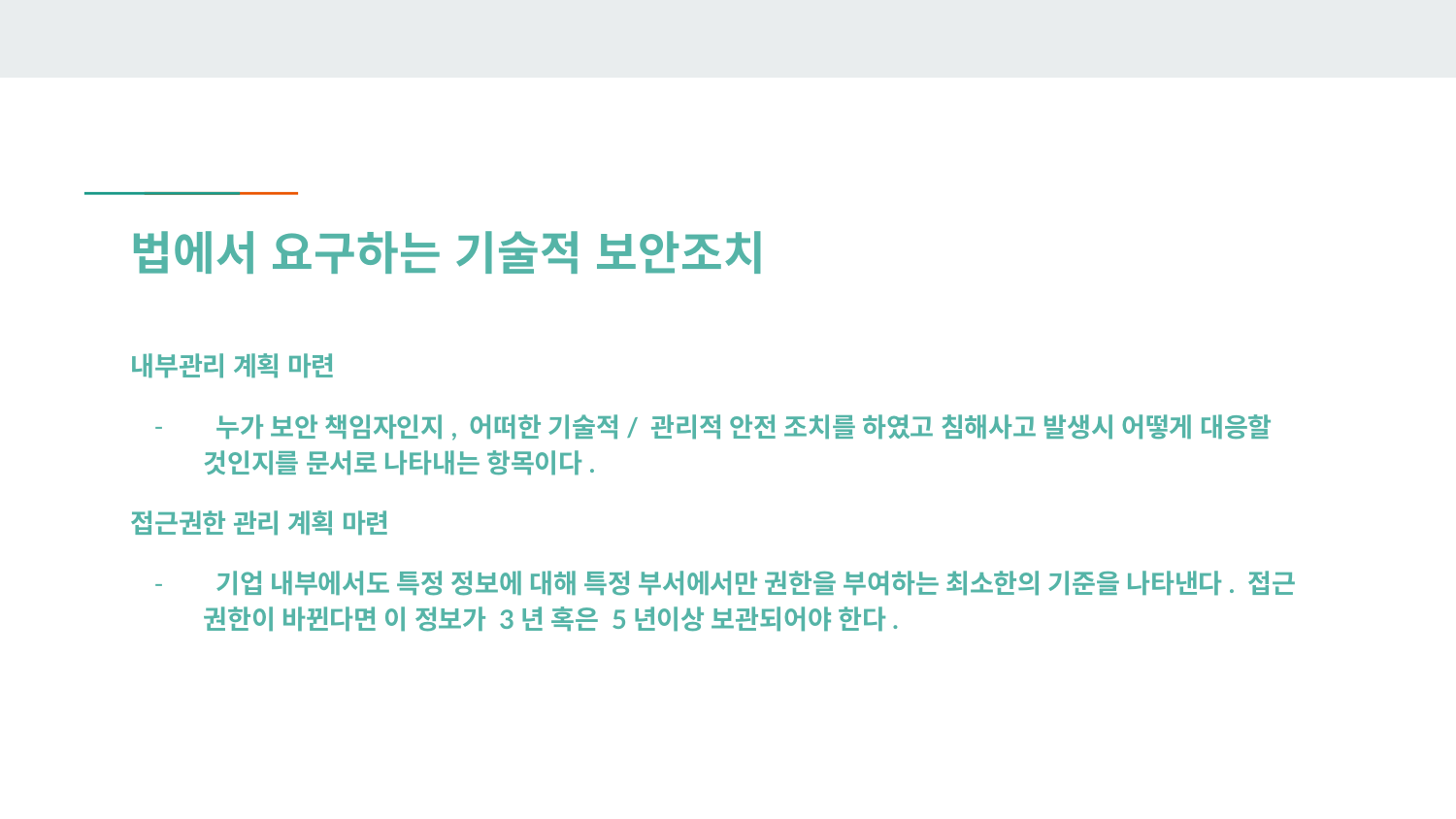

# 법에서 요구하는 기술적 보안조치
내부관리 계획 마련
 누가 보안 책임자인지, 어떠한 기술적/ 관리적 안전 조치를 하였고 침해사고 발생시 어떻게 대응할 것인지를 문서로 나타내는 항목이다.
접근권한 관리 계획 마련
 기업 내부에서도 특정 정보에 대해 특정 부서에서만 권한을 부여하는 최소한의 기준을 나타낸다. 접근 권한이 바뀐다면 이 정보가 3년 혹은 5년이상 보관되어야 한다.